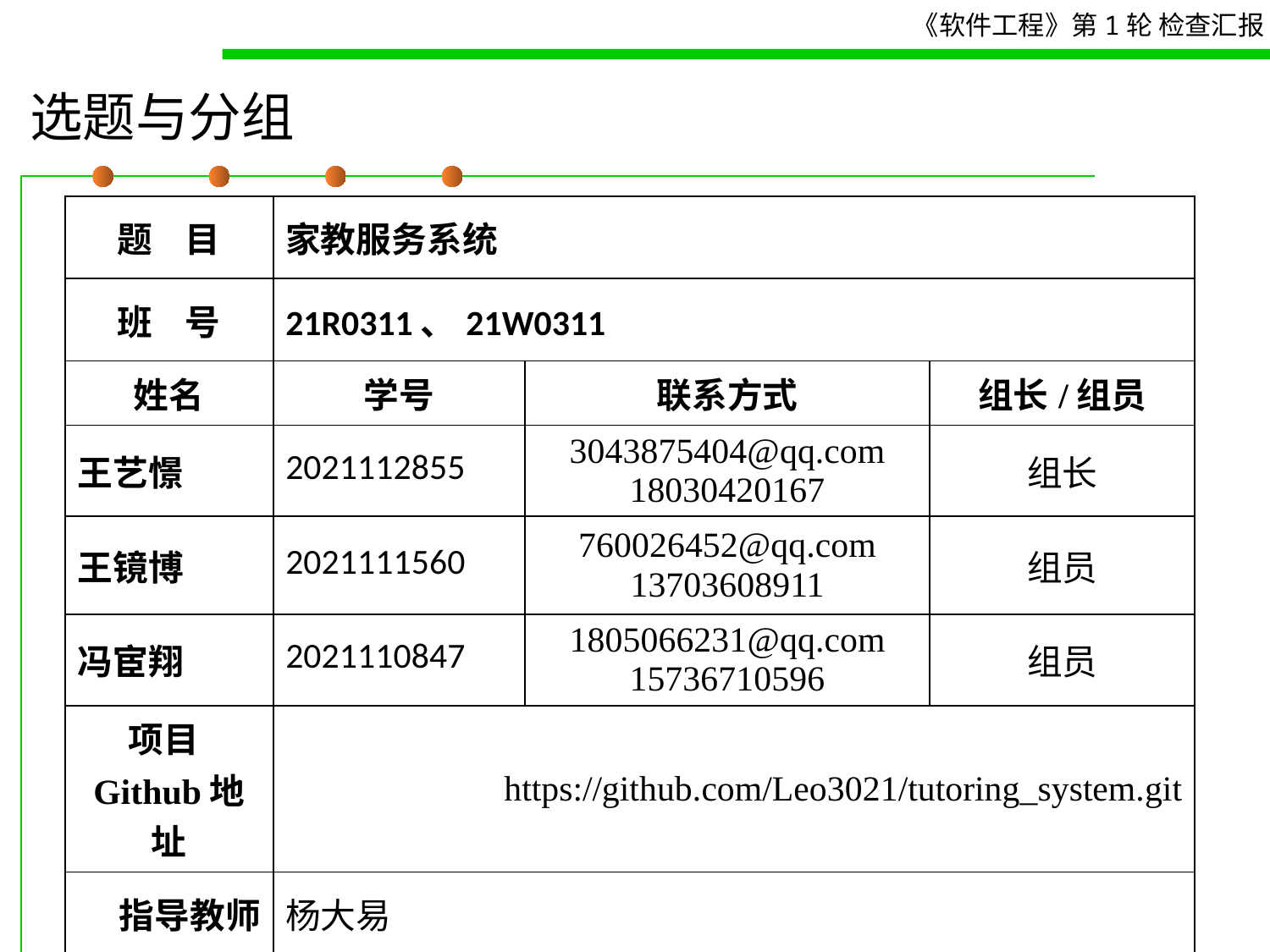

# 选题与分组
| 题 目 | 家教服务系统 |  |  |
| --- | --- | --- | --- |
| 班 号 | 21R0311、21W0311 |  |  |
| 姓名 | 学号 | 联系方式 | 组长/组员 |
| 王艺憬 | 2021112855 | 3043875404@qq.com 18030420167 | 组长 |
| 王镜博 | 2021111560 | 760026452@qq.com 13703608911 | 组员 |
| 冯宦翔 | 2021110847 | 1805066231@qq.com 15736710596 | 组员 |
| 项目Github地址 | https://github.com/Leo3021/tutoring\_system.git |  |  |
| 指导教师 | 杨大易 |  |  |